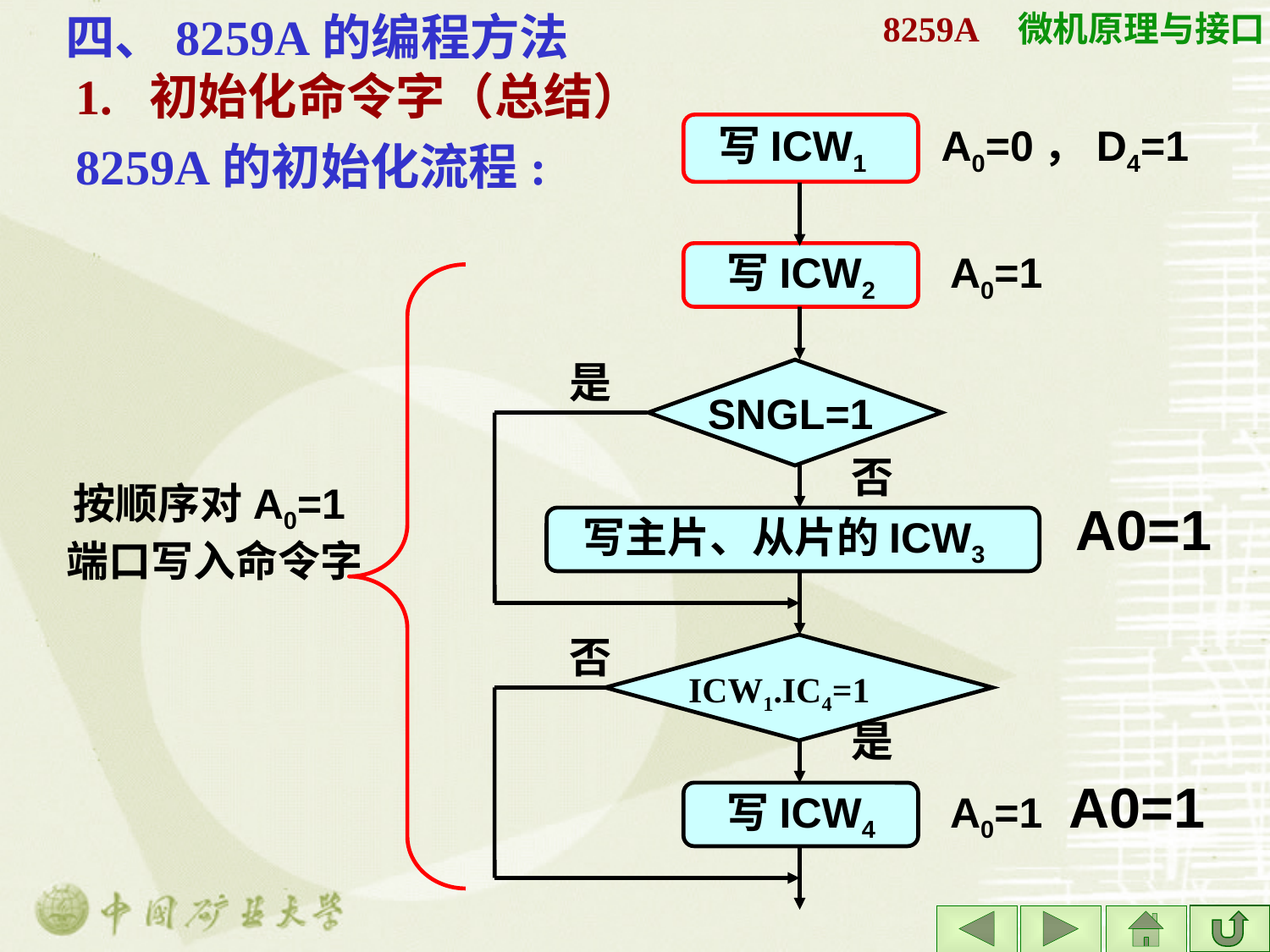

四、8259A的编程方法
# 8259A
1.  初始化命令字（总结）
8259A的初始化流程:

写ICW1           A0=0，D4=1

写ICW2           A0=1

是

SNGL=1

否

写主片、从片的ICW3

否

   ICW1.IC4=1

是

写ICW4           A0=1

按顺序对A0=1端口写入命令字
A0=1
A0=1